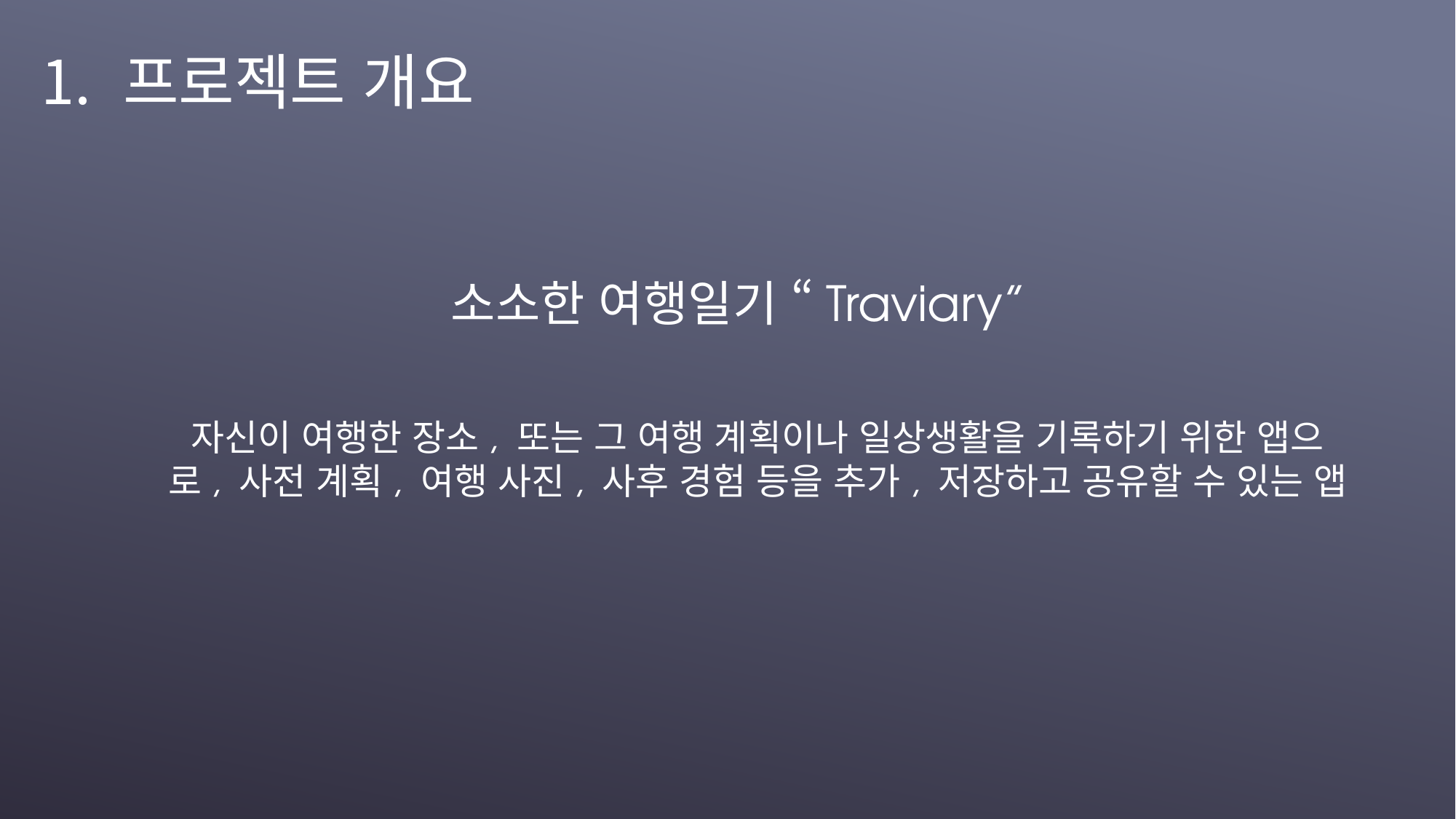

프로젝트 개요
소소한 여행일기 “Traviary”
자신이 여행한 장소, 또는 그 여행 계획이나 일상생활을 기록하기 위한 앱으로, 사전 계획, 여행 사진, 사후 경험 등을 추가, 저장하고 공유할 수 있는 앱